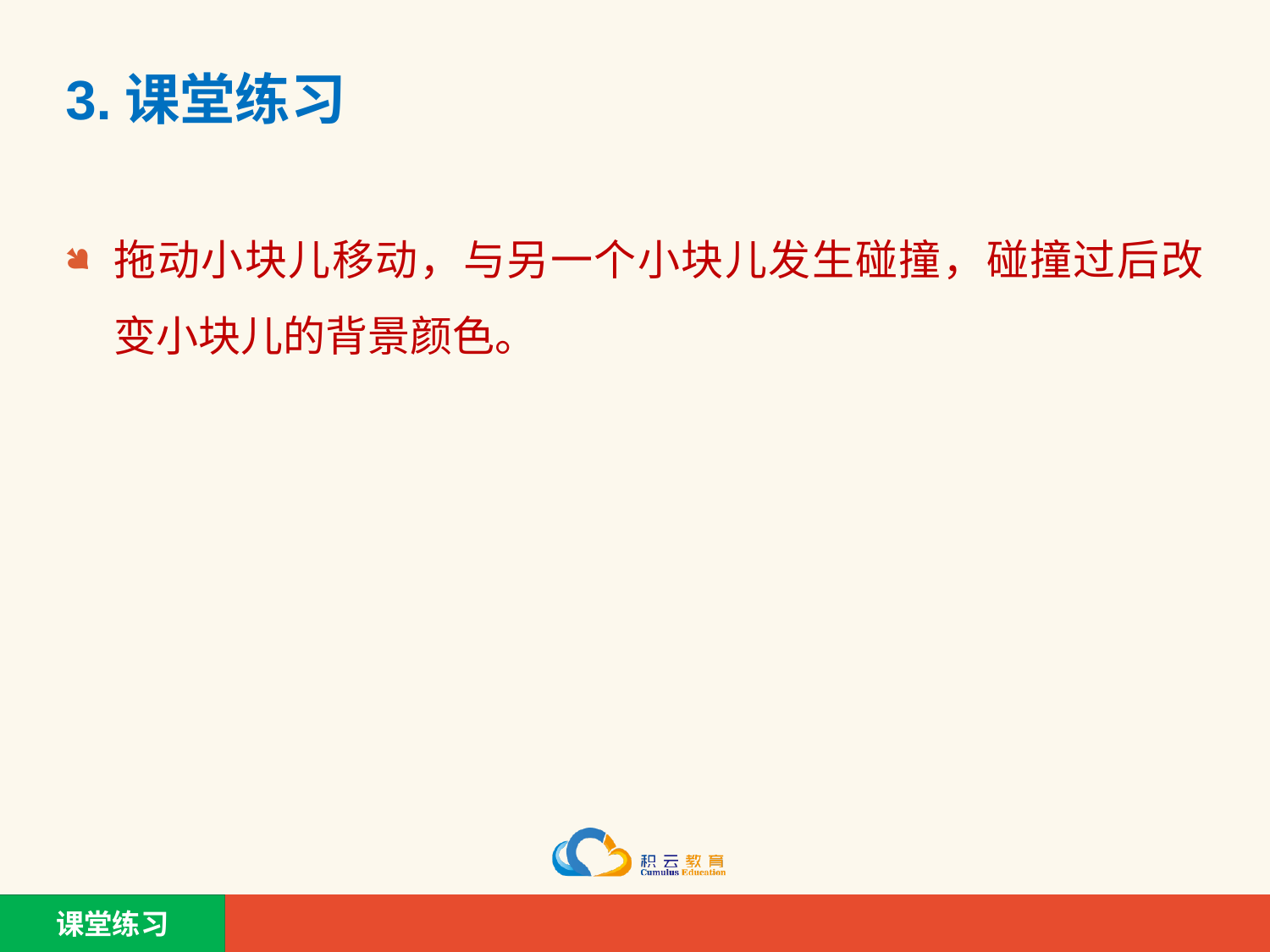

# 3.课堂练习
拖动小块儿移动，与另一个小块儿发生碰撞，碰撞过后改变小块儿的背景颜色。